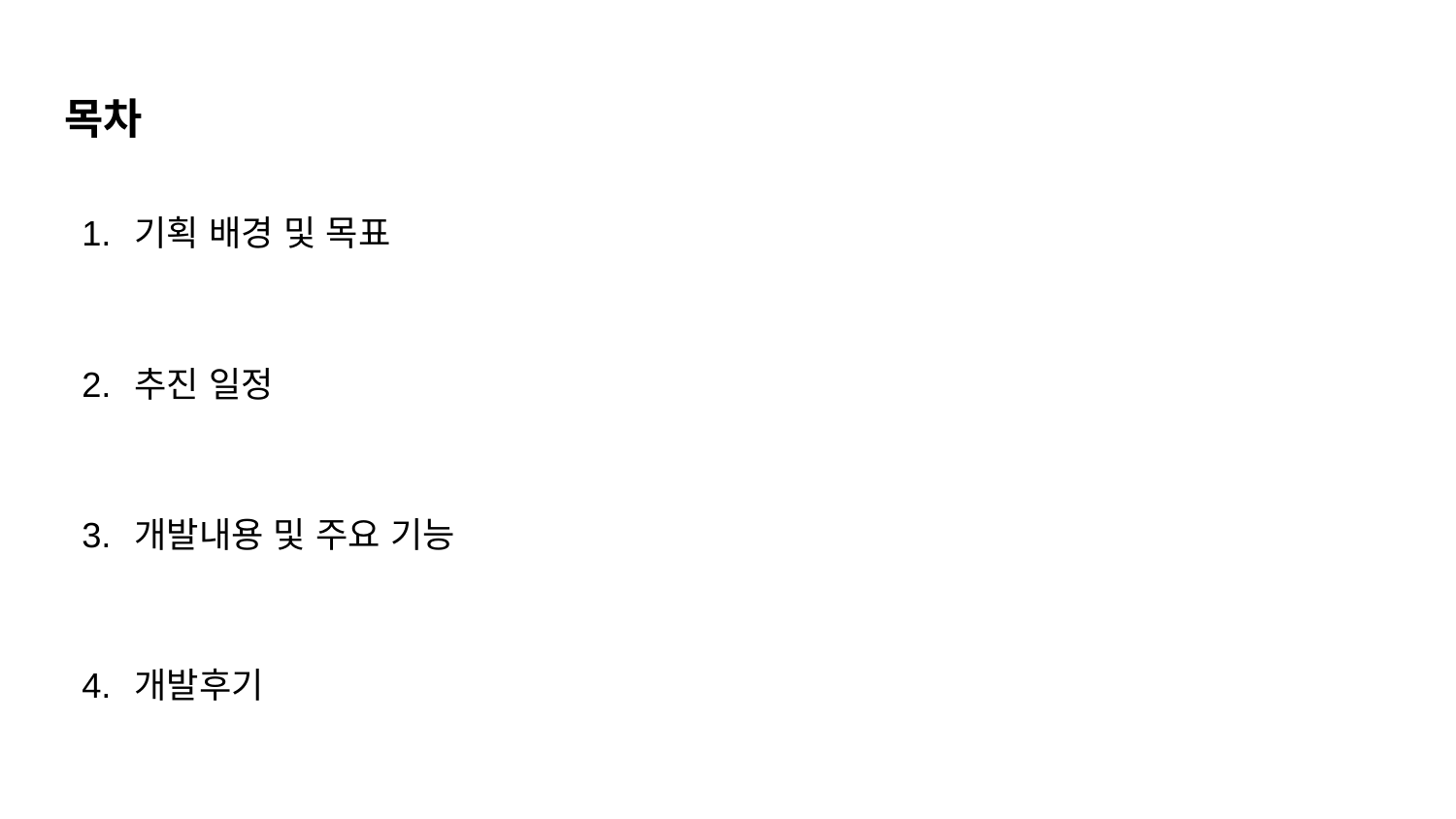

# 목차
기획 배경 및 목표

추진 일정

개발내용 및 주요 기능

개발후기